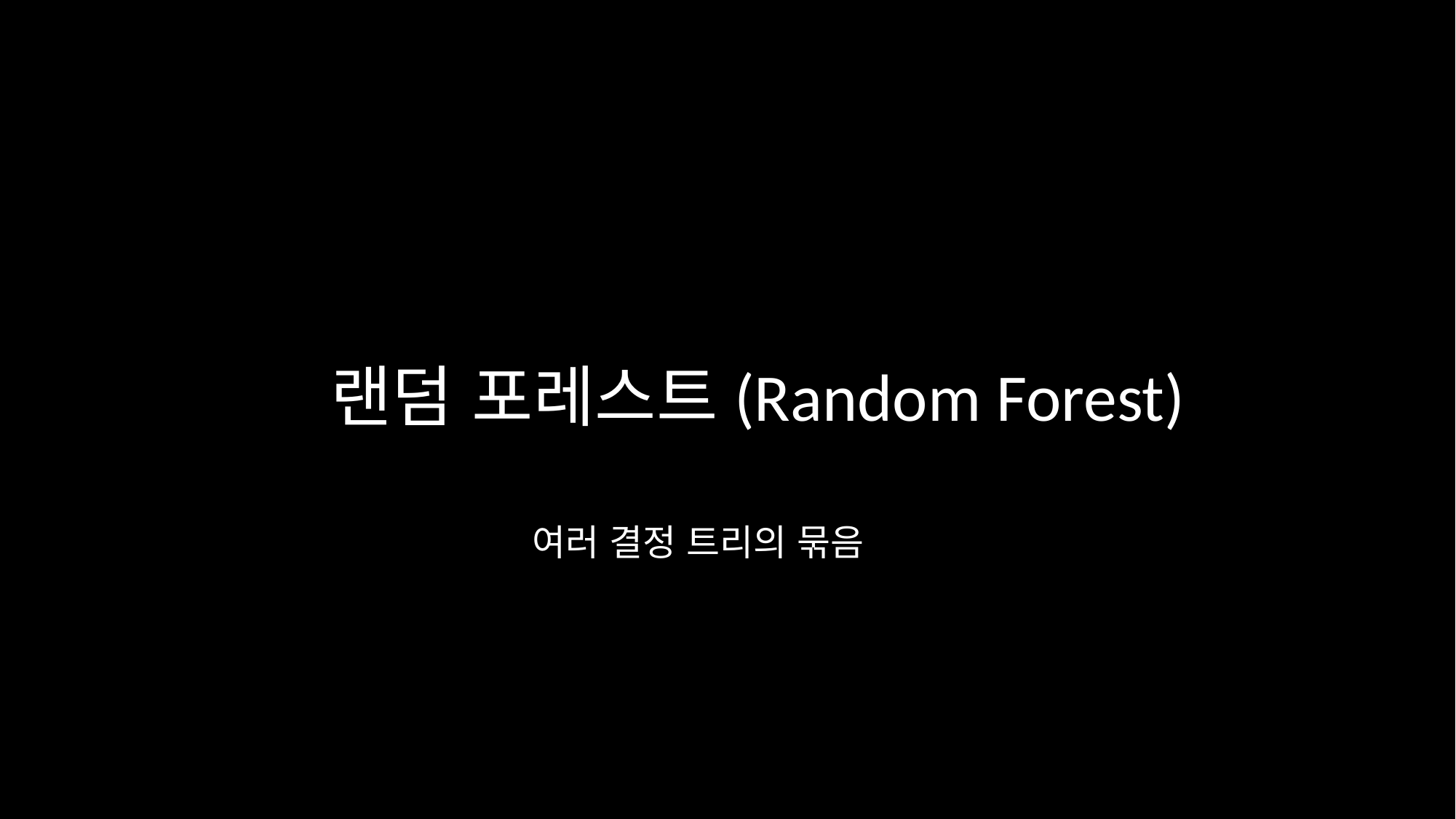

랜덤 포레스트(Random Forest)
여러 결정 트리의 묶음